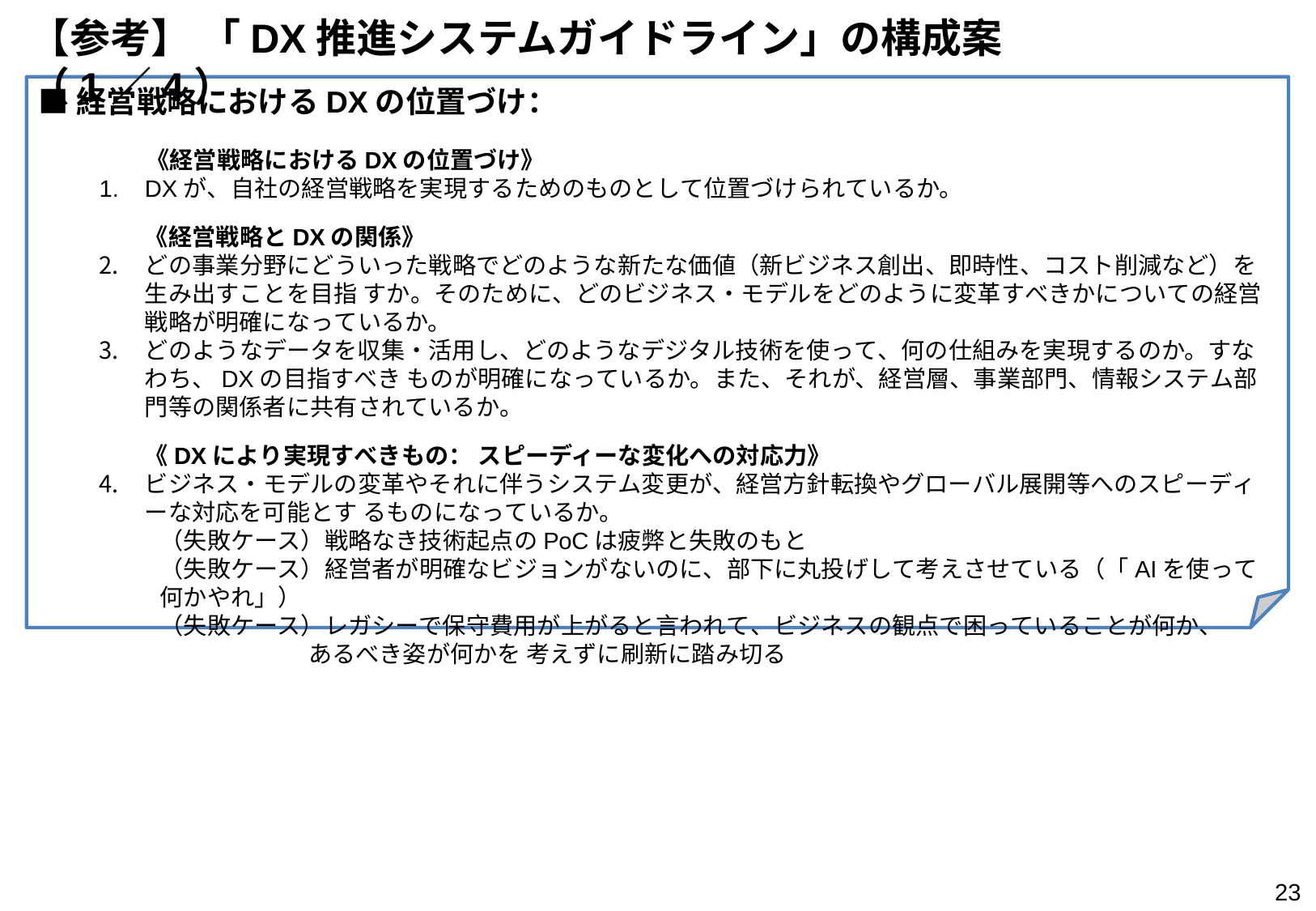

# 【参考】 「DX推進システムガイドライン」の構成案（1／4）

■経営戦略におけるDXの位置づけ：

《経営戦略におけるDXの位置づけ》
DXが、自社の経営戦略を実現するためのものとして位置づけられているか。

《経営戦略とDXの関係》
どの事業分野にどういった戦略でどのような新たな価値（新ビジネス創出、即時性、コスト削減など）を生み出すことを目指 すか。そのために、どのビジネス・モデルをどのように変革すべきかについての経営戦略が明確になっているか。
どのようなデータを収集・活用し、どのようなデジタル技術を使って、何の仕組みを実現するのか。すなわち、DXの目指すべき ものが明確になっているか。また、それが、経営層、事業部門、情報システム部門等の関係者に共有されているか。

《DXにより実現すべきもの： スピーディーな変化への対応力》
ビジネス・モデルの変革やそれに伴うシステム変更が、経営方針転換やグローバル展開等へのスピーディーな対応を可能とす るものになっているか。
（失敗ケース）戦略なき技術起点のPoCは疲弊と失敗のもと
（失敗ケース）経営者が明確なビジョンがないのに、部下に丸投げして考えさせている（「AIを使って何かやれ」）
（失敗ケース）レガシーで保守費用が上がると言われて、ビジネスの観点で困っていることが何か、あるべき姿が何かを 考えずに刷新に踏み切る
23